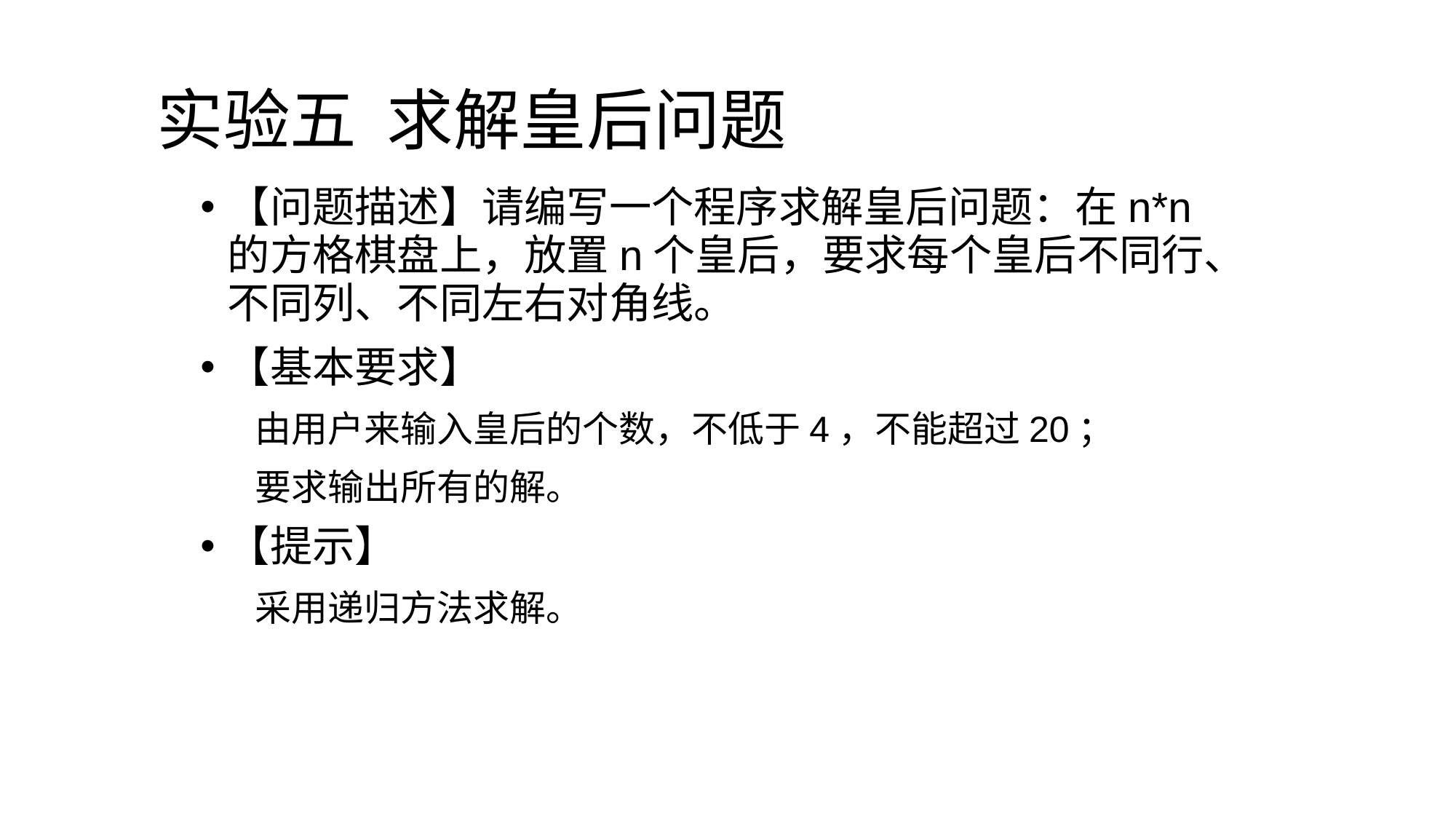

# 实验五  求解皇后问题
【问题描述】请编写一个程序求解皇后问题：在n*n的方格棋盘上，放置n个皇后，要求每个皇后不同行、不同列、不同左右对角线。
【基本要求】
由用户来输入皇后的个数，不低于4，不能超过20；
要求输出所有的解。
【提示】
采用递归方法求解。